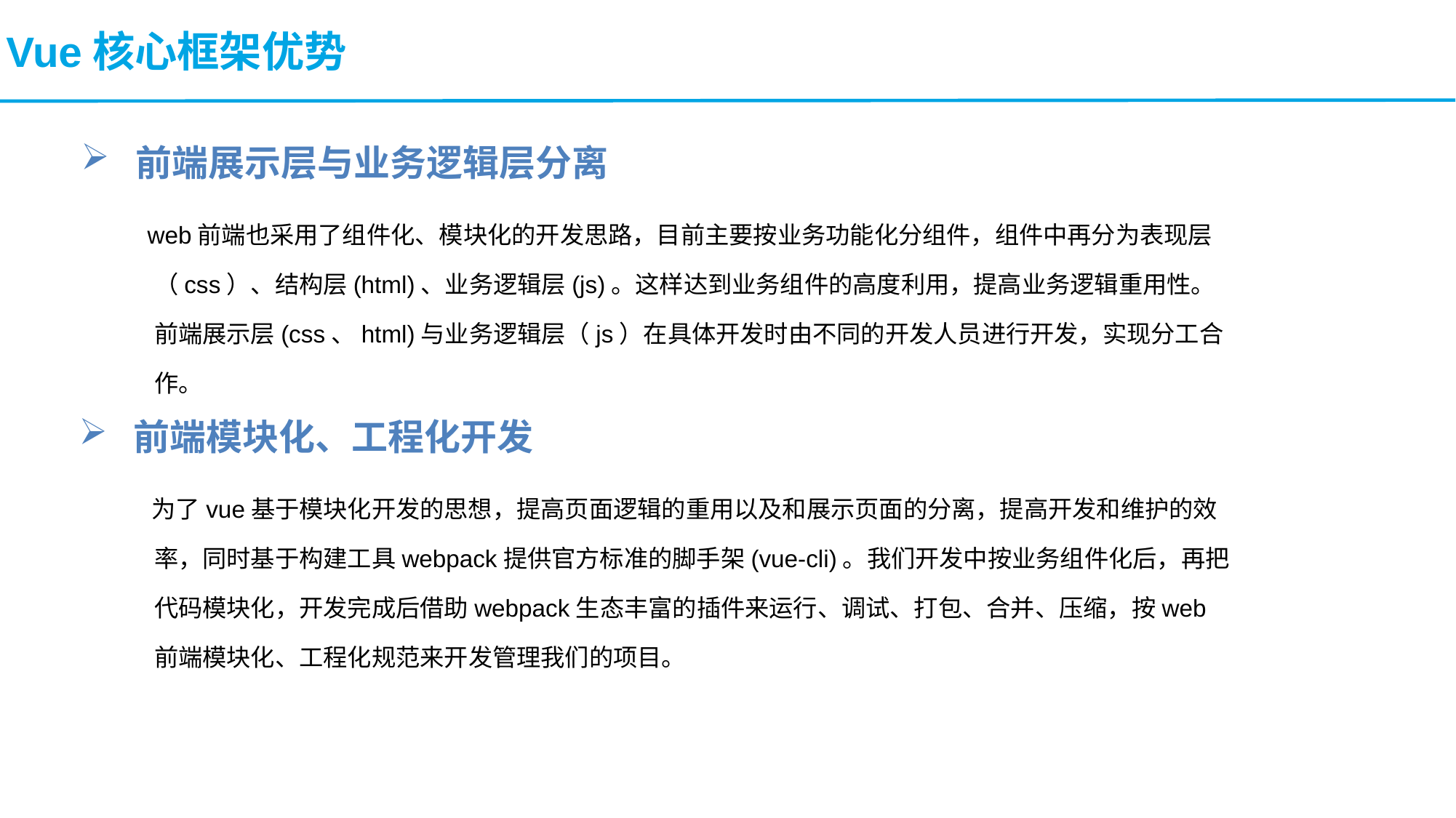

Vue核心框架优势

前端展示层与业务逻辑层分离
 web前端也采用了组件化、模块化的开发思路，目前主要按业务功能化分组件，组件中再分为表现层（css）、结构层(html)、业务逻辑层(js)。这样达到业务组件的高度利用，提高业务逻辑重用性。前端展示层(css、html)与业务逻辑层（js）在具体开发时由不同的开发人员进行开发，实现分工合作。

前端模块化、工程化开发
 为了vue基于模块化开发的思想，提高页面逻辑的重用以及和展示页面的分离，提高开发和维护的效率，同时基于构建工具webpack提供官方标准的脚手架(vue-cli)。我们开发中按业务组件化后，再把代码模块化，开发完成后借助webpack生态丰富的插件来运行、调试、打包、合并、压缩，按web前端模块化、工程化规范来开发管理我们的项目。